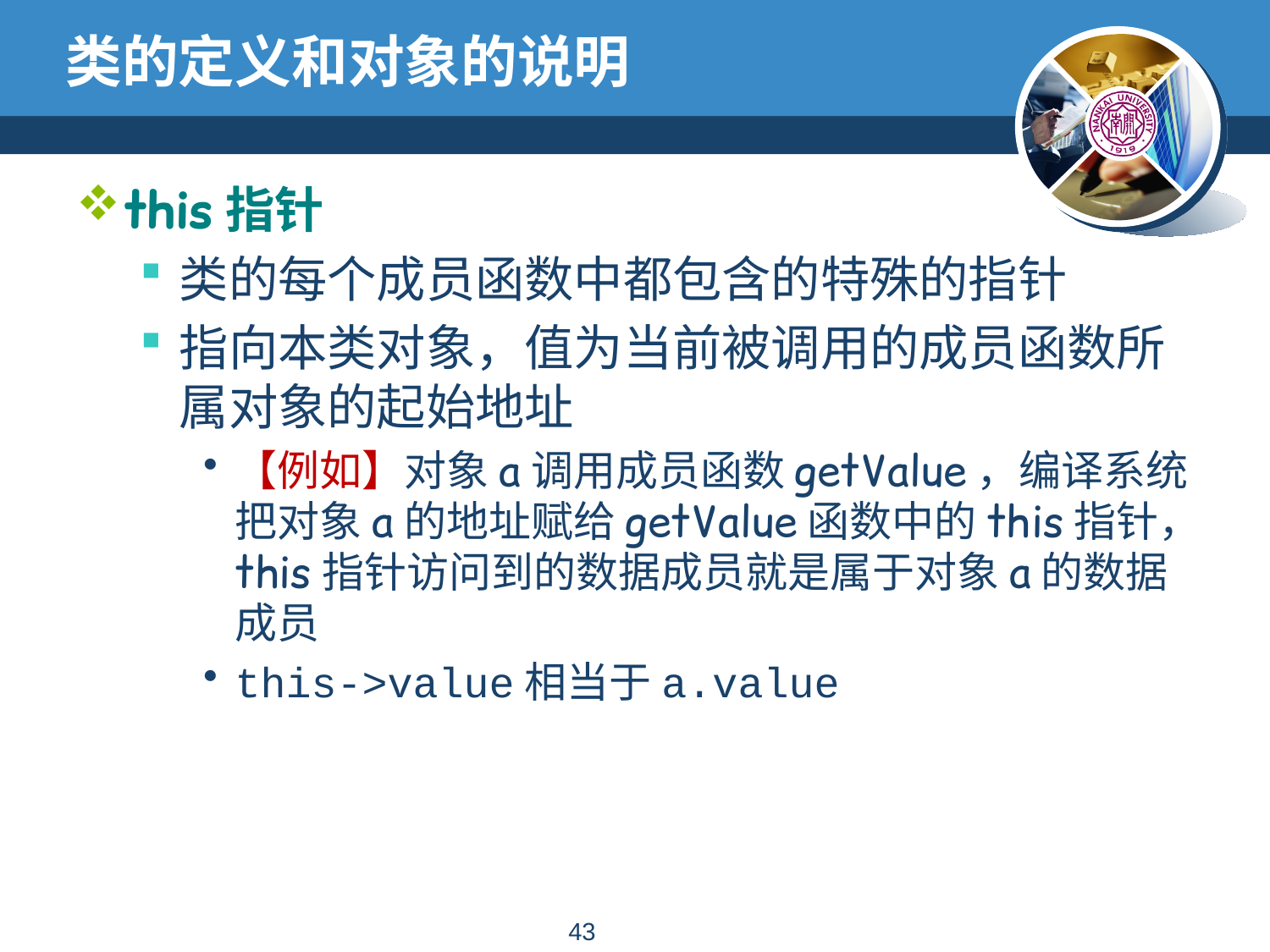

# 类的定义和对象的说明
this指针
类的每个成员函数中都包含的特殊的指针
指向本类对象，值为当前被调用的成员函数所属对象的起始地址
【例如】对象a调用成员函数getValue，编译系统把对象a的地址赋给getValue函数中的this指针，this指针访问到的数据成员就是属于对象a的数据成员
this->value相当于a.value
43